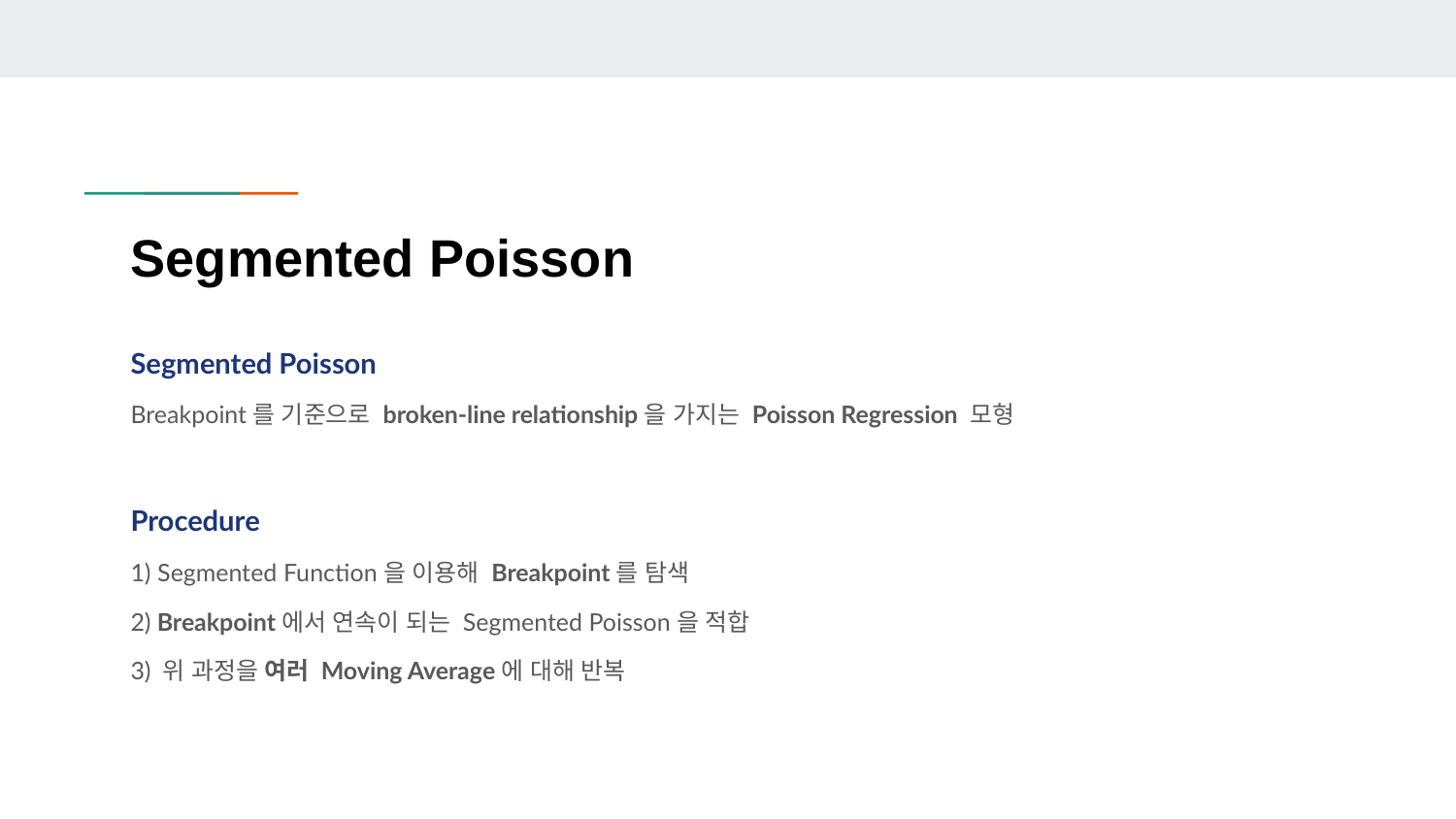

# Segmented Poisson
Segmented Poisson
Breakpoint를 기준으로 broken-line relationship을 가지는 Poisson Regression 모형

Procedure
1) Segmented Function을 이용해 Breakpoint를 탐색
2) Breakpoint에서 연속이 되는 Segmented Poisson을 적합
3) 위 과정을 여러 Moving Average에 대해 반복